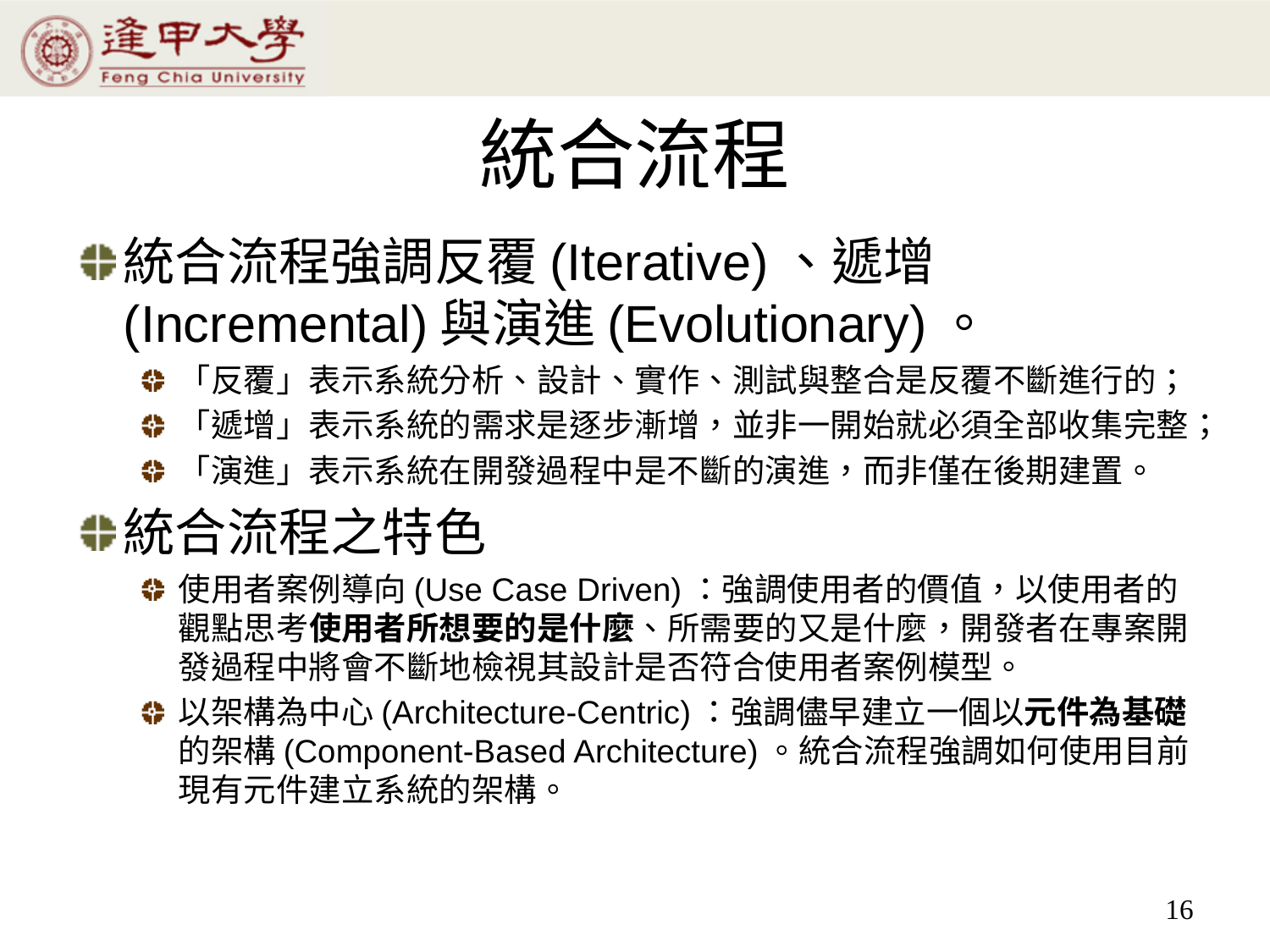

# 統合流程
統合流程強調反覆(Iterative)、遞增(Incremental)與演進(Evolutionary)。
「反覆」表示系統分析、設計、實作、測試與整合是反覆不斷進行的；
「遞增」表示系統的需求是逐步漸增，並非一開始就必須全部收集完整；
「演進」表示系統在開發過程中是不斷的演進，而非僅在後期建置。
統合流程之特色
使用者案例導向(Use Case Driven)：強調使用者的價值，以使用者的觀點思考使用者所想要的是什麼、所需要的又是什麼，開發者在專案開發過程中將會不斷地檢視其設計是否符合使用者案例模型。
以架構為中心(Architecture-Centric)：強調儘早建立一個以元件為基礎的架構(Component-Based Architecture)。統合流程強調如何使用目前現有元件建立系統的架構。
16